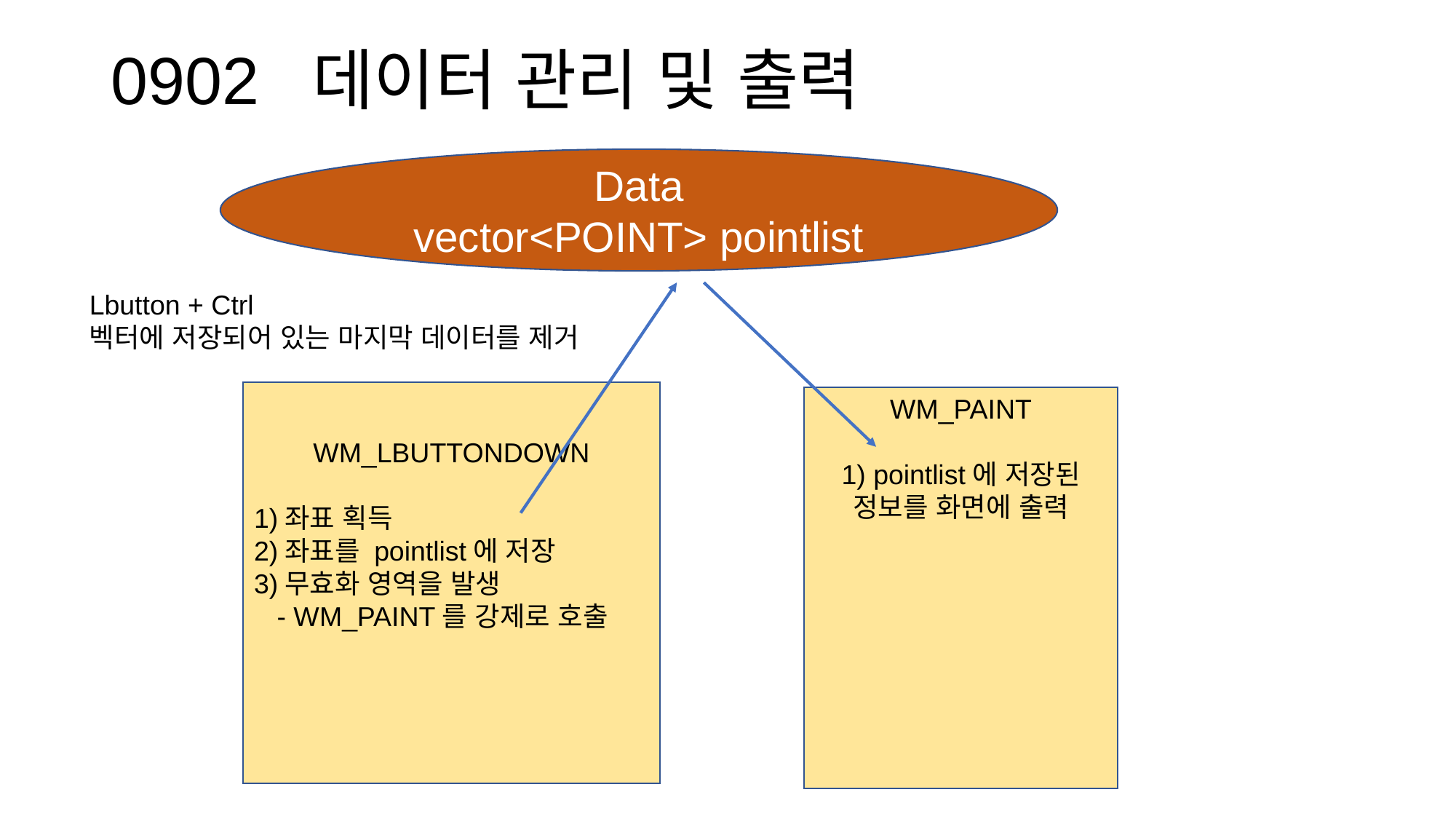

# 0902  데이터 관리 및 출력
Data
vector<POINT> pointlist
Lbutton + Ctrl
벡터에 저장되어 있는 마지막 데이터를 제거
WM_LBUTTONDOWN

1)좌표 획득
2)좌표를 pointlist에 저장
3)무효화 영역을 발생
   - WM_PAINT를 강제로 호출

WM_PAINT

1) pointlist에 저장된 정보를 화면에 출력